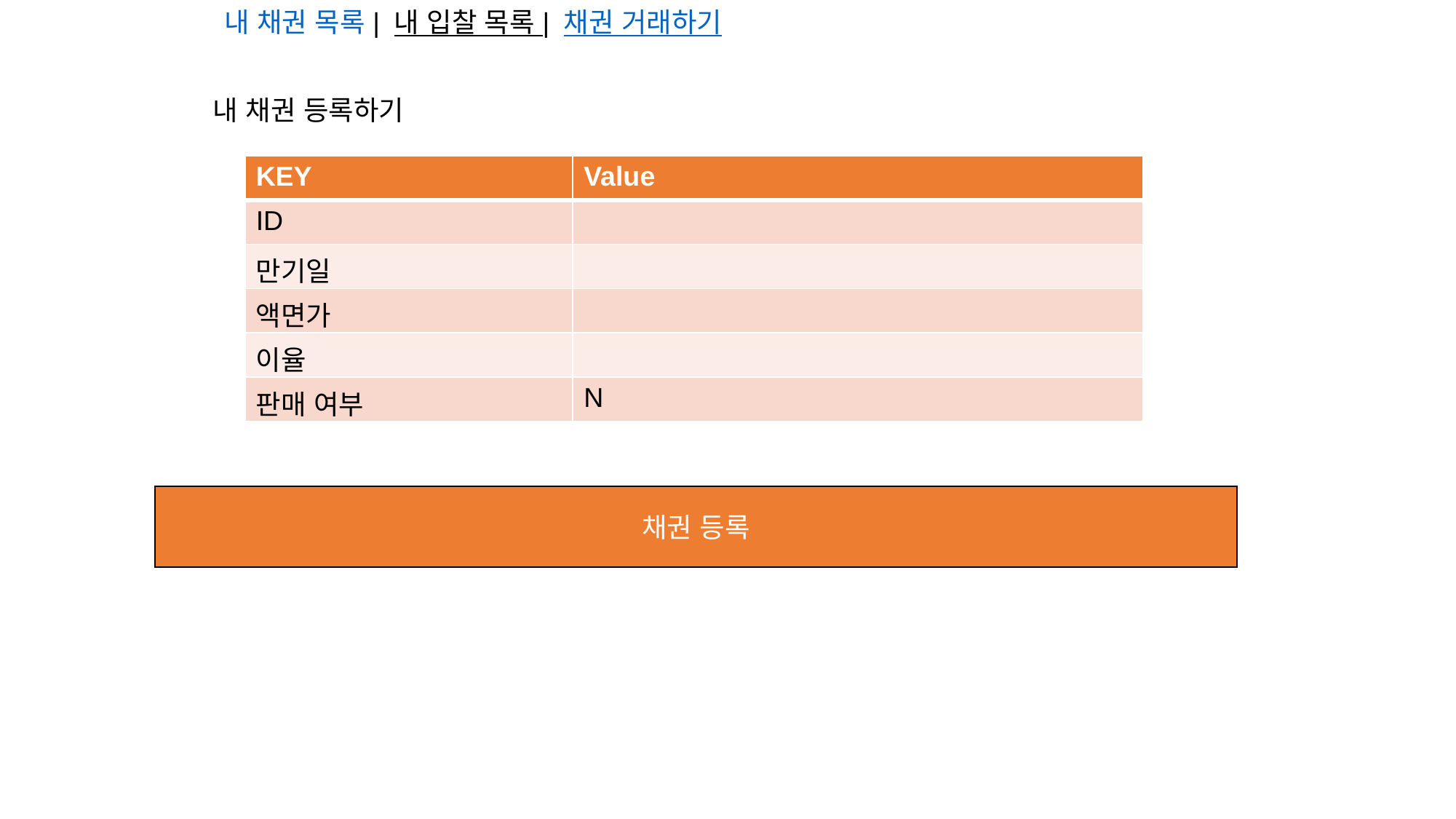

내 채권 목록 | 내 입찰 목록 | 채권 거래하기
내 채권 등록하기
| KEY | Value |
| --- | --- |
| ID |  |
| 만기일 |  |
| 액면가 |  |
| 이율 |  |
| 판매 여부 | N |
채권 등록